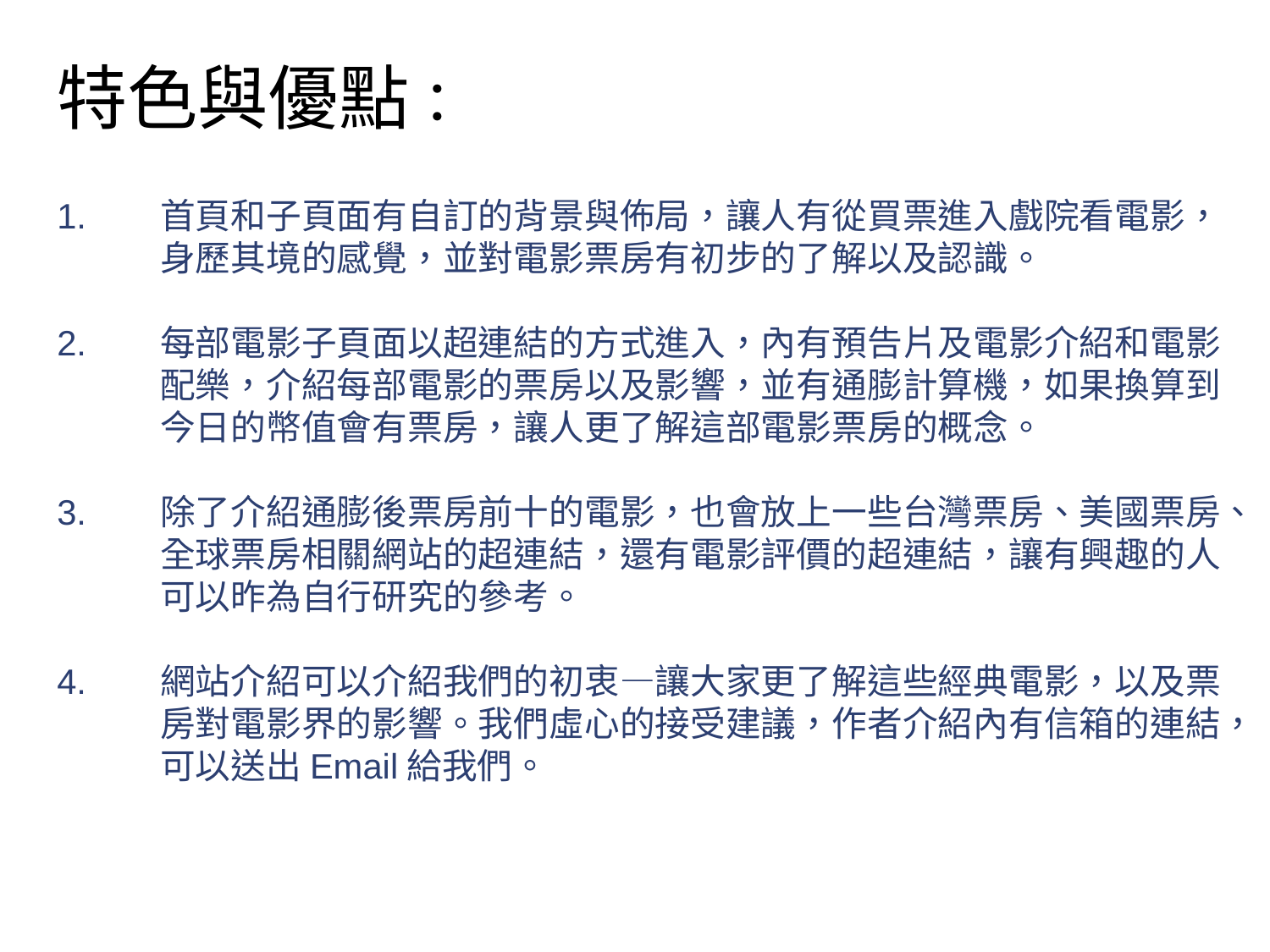

特色與優點：
首頁和子頁面有自訂的背景與佈局，讓人有從買票進入戲院看電影，身歷其境的感覺，並對電影票房有初步的了解以及認識。

每部電影子頁面以超連結的方式進入，內有預告片及電影介紹和電影配樂，介紹每部電影的票房以及影響，並有通膨計算機，如果換算到今日的幣值會有票房，讓人更了解這部電影票房的概念。

除了介紹通膨後票房前十的電影，也會放上一些台灣票房、美國票房、全球票房相關網站的超連結，還有電影評價的超連結，讓有興趣的人可以昨為自行研究的參考。

網站介紹可以介紹我們的初衷—讓大家更了解這些經典電影，以及票房對電影界的影響。我們虛心的接受建議，作者介紹內有信箱的連結，可以送出Email給我們。